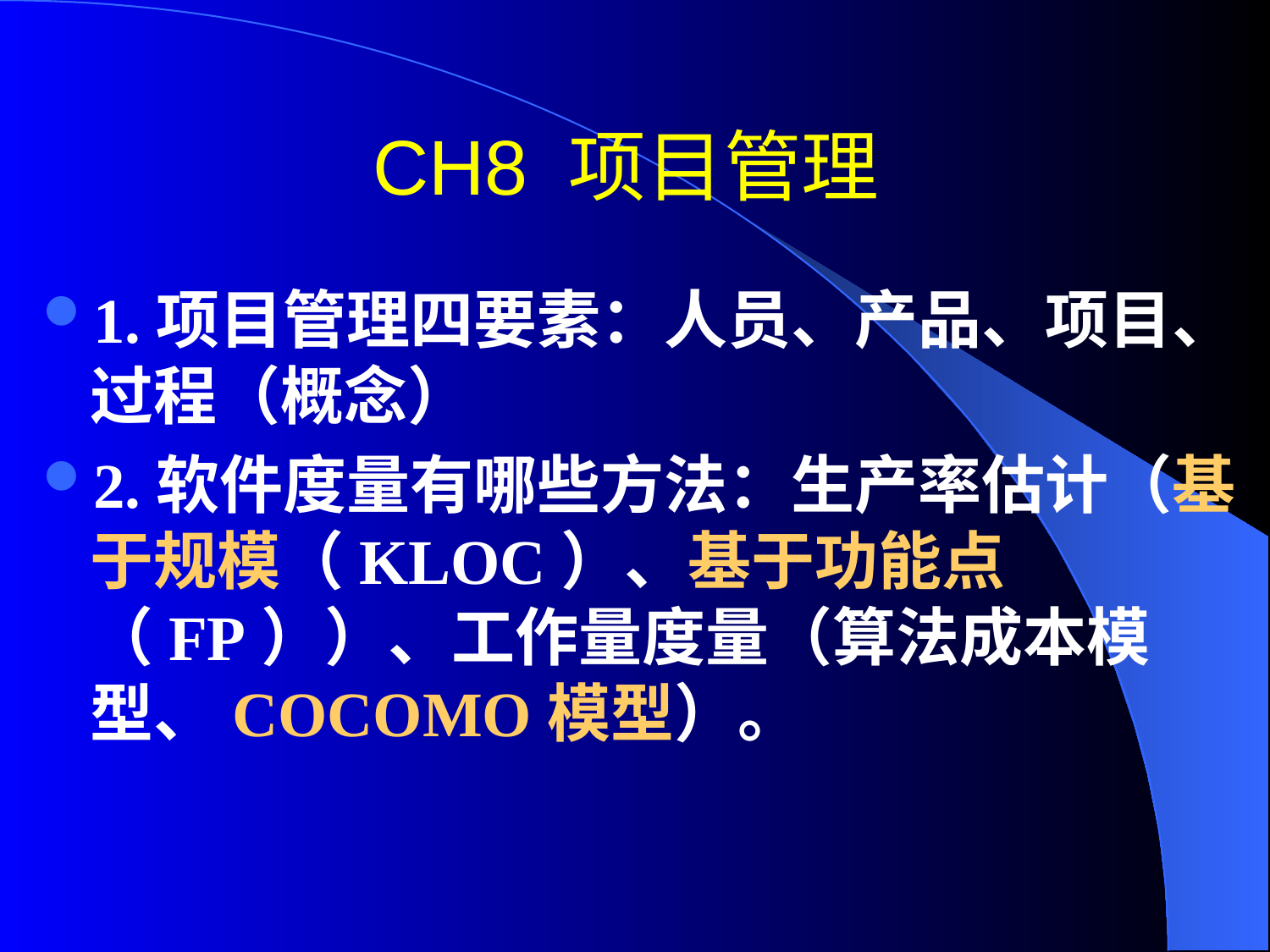

# CH8 项目管理
1.项目管理四要素：人员、产品、项目、过程（概念）
2.软件度量有哪些方法：生产率估计（基于规模（KLOC）、基于功能点（FP））、工作量度量（算法成本模型、COCOMO模型）。